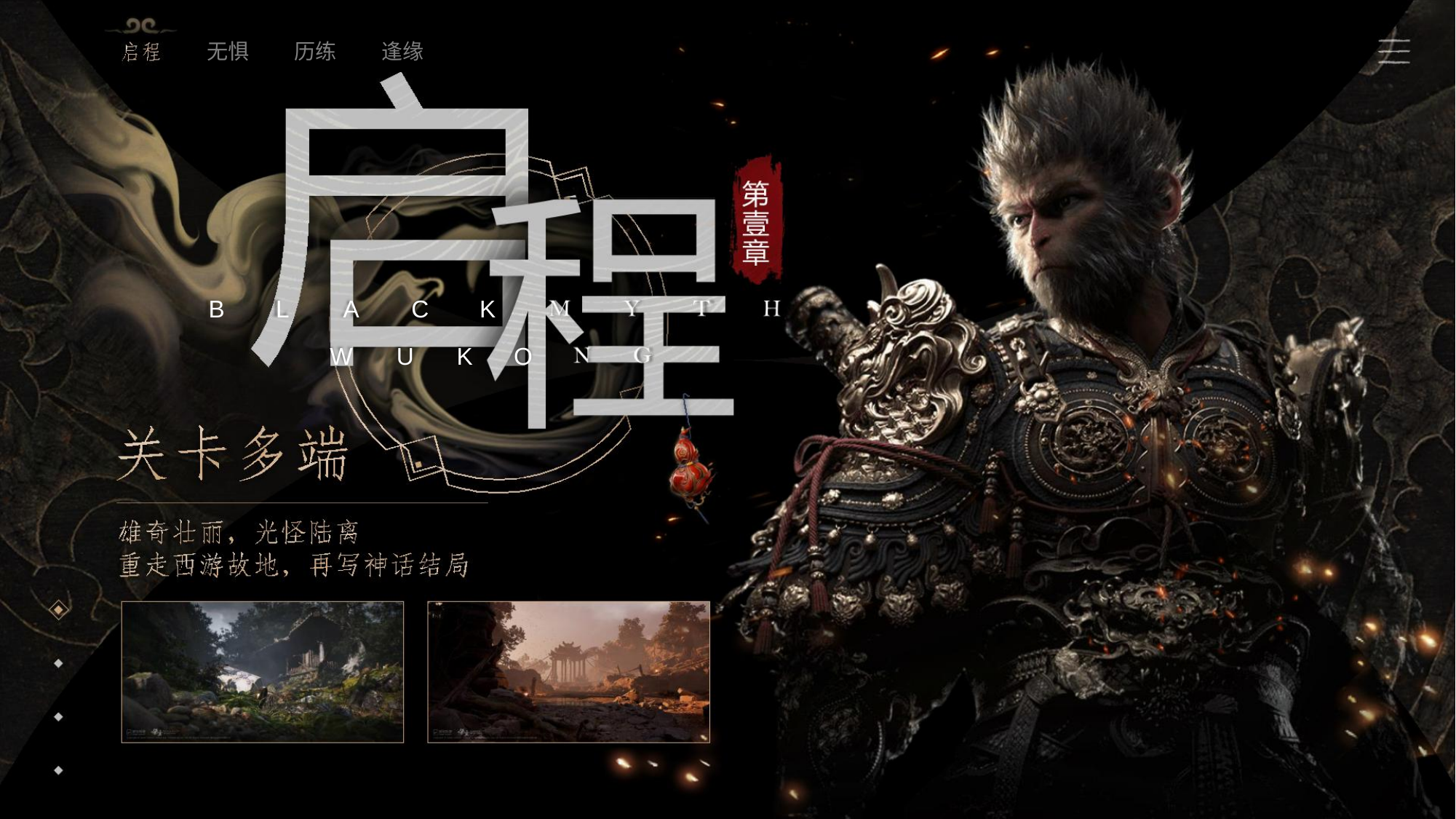

无惧
历练
逢缘
B
L
A
C
K
W
U
K
O